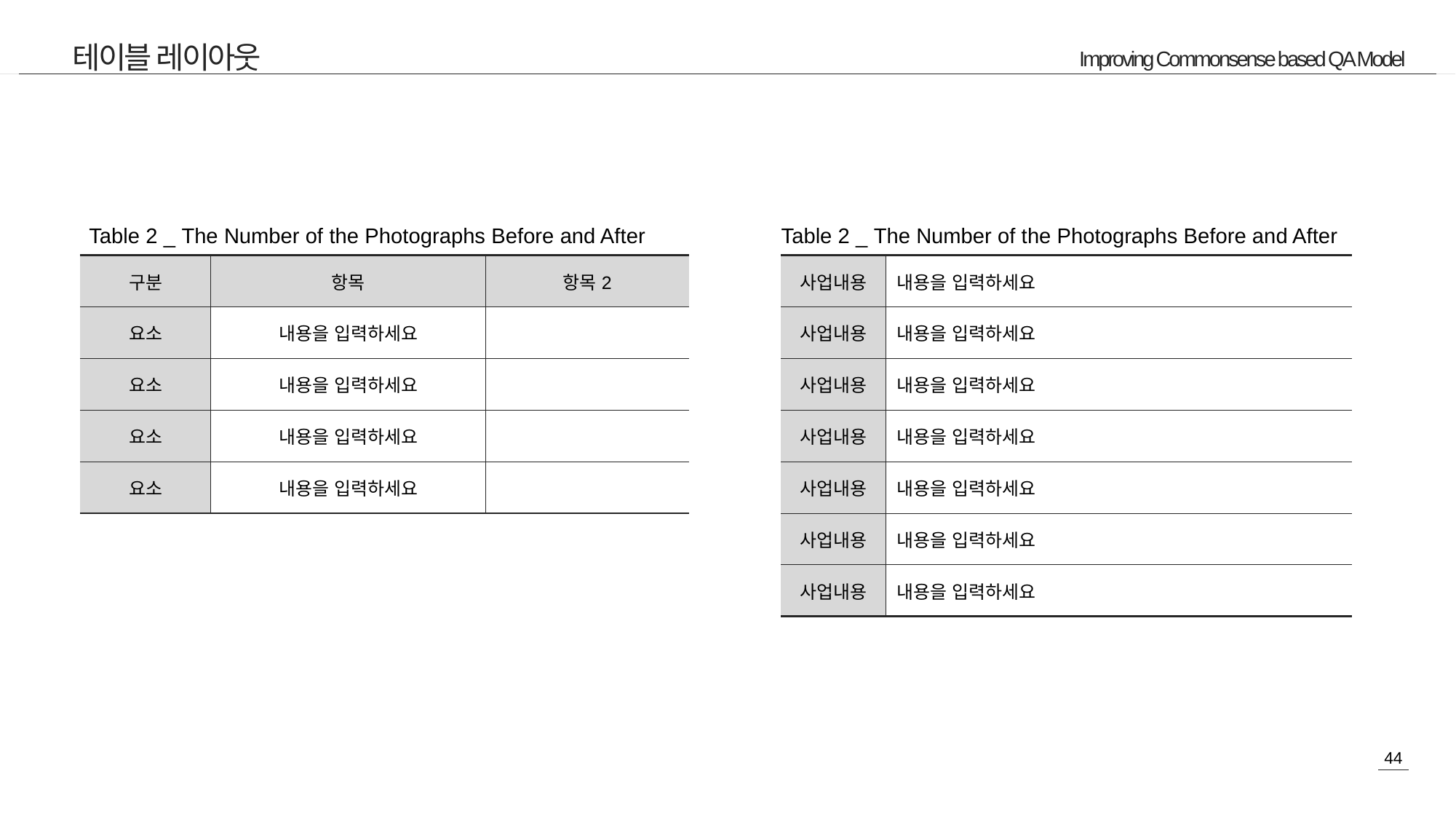

테이블 레이아웃
Table 2 _ The Number of the Photographs Before and After
Table 2 _ The Number of the Photographs Before and After
| 구분 | 항목 | 항목2 |
| --- | --- | --- |
| 요소 | 내용을 입력하세요 |  |
| 요소 | 내용을 입력하세요 |  |
| 요소 | 내용을 입력하세요 |  |
| 요소 | 내용을 입력하세요 |  |
| 사업내용 | 내용을 입력하세요 |
| --- | --- |
| 사업내용 | 내용을 입력하세요 |
| 사업내용 | 내용을 입력하세요 |
| 사업내용 | 내용을 입력하세요 |
| 사업내용 | 내용을 입력하세요 |
| 사업내용 | 내용을 입력하세요 |
| 사업내용 | 내용을 입력하세요 |